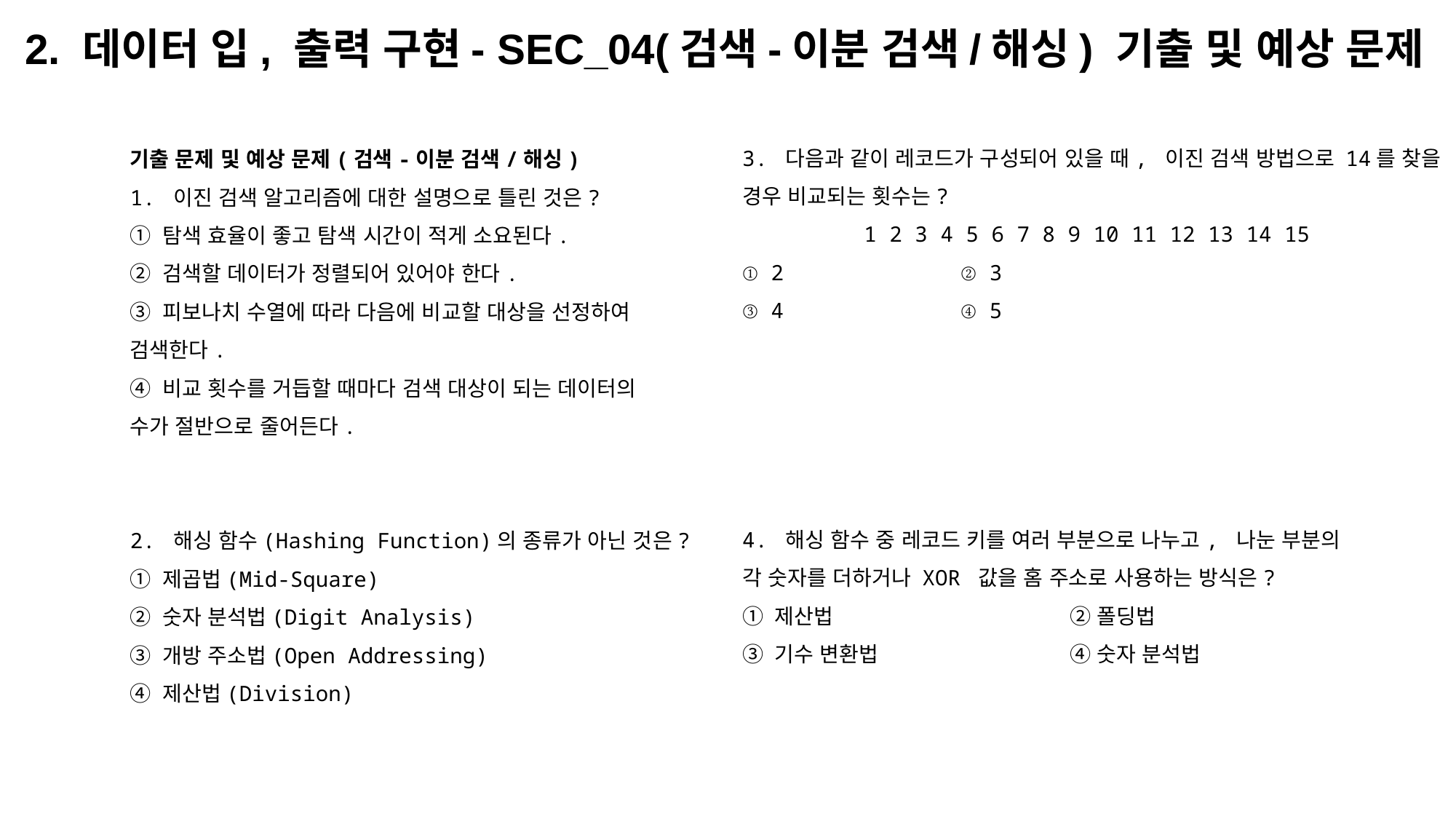

# 2. 데이터 입, 출력 구현- SEC_04(검색-이분 검색/해싱) 기출 및 예상 문제
3. 다음과 같이 레코드가 구성되어 있을 때, 이진 검색 방법으로 14를 찾을 경우 비교되는 횟수는?
	 1 2 3 4 5 6 7 8 9 10 11 12 13 14 15
① 2		② 3
③ 4		④ 5

4. 해싱 함수 중 레코드 키를 여러 부분으로 나누고, 나눈 부분의
각 숫자를 더하거나 XOR 값을 홈 주소로 사용하는 방식은?
① 제산법			② 폴딩법
③ 기수 변환법		④ 숫자 분석법
기출 문제 및 예상 문제(검색-이분 검색/해싱)
1. 이진 검색 알고리즘에 대한 설명으로 틀린 것은?
① 탐색 효율이 좋고 탐색 시간이 적게 소요된다.
② 검색할 데이터가 정렬되어 있어야 한다.
③ 피보나치 수열에 따라 다음에 비교할 대상을 선정하여
검색한다.
④ 비교 횟수를 거듭할 때마다 검색 대상이 되는 데이터의
수가 절반으로 줄어든다.

2. 해싱 함수(Hashing Function)의 종류가 아닌 것은?
① 제곱법(Mid-Square)
② 숫자 분석법(Digit Analysis)
③ 개방 주소법(Open Addressing)
④ 제산법(Division)